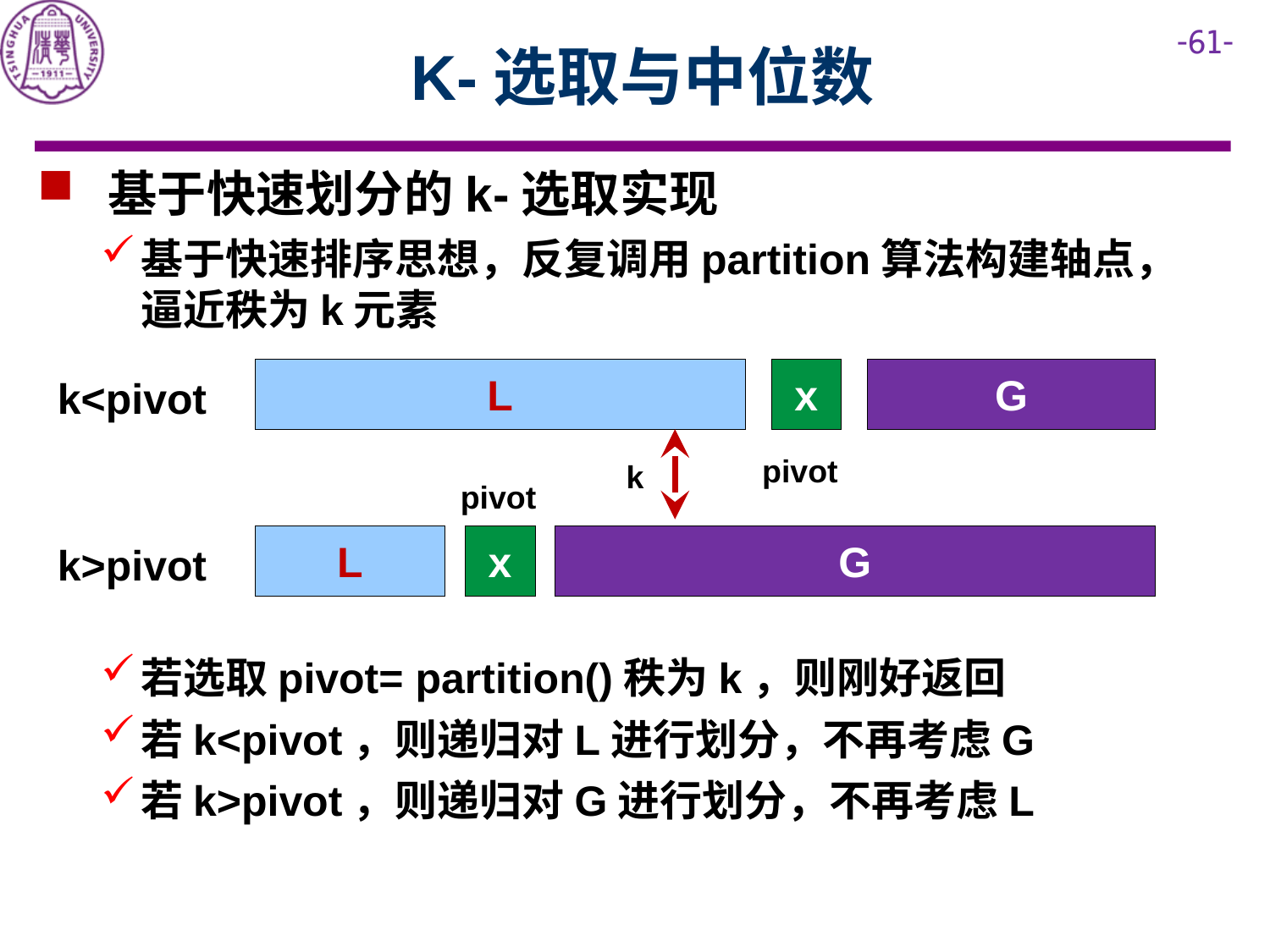

# K-选取与中位数
 基于快速划分的k-选取实现
基于快速排序思想，反复调用partition算法构建轴点，逼近秩为k元素

若选取pivot= partition()秩为k，则刚好返回
若k<pivot，则递归对L进行划分，不再考虑G
若k>pivot，则递归对G进行划分，不再考虑L
L
x
G
k<pivot
pivot
k
pivot
L
x
G
k>pivot